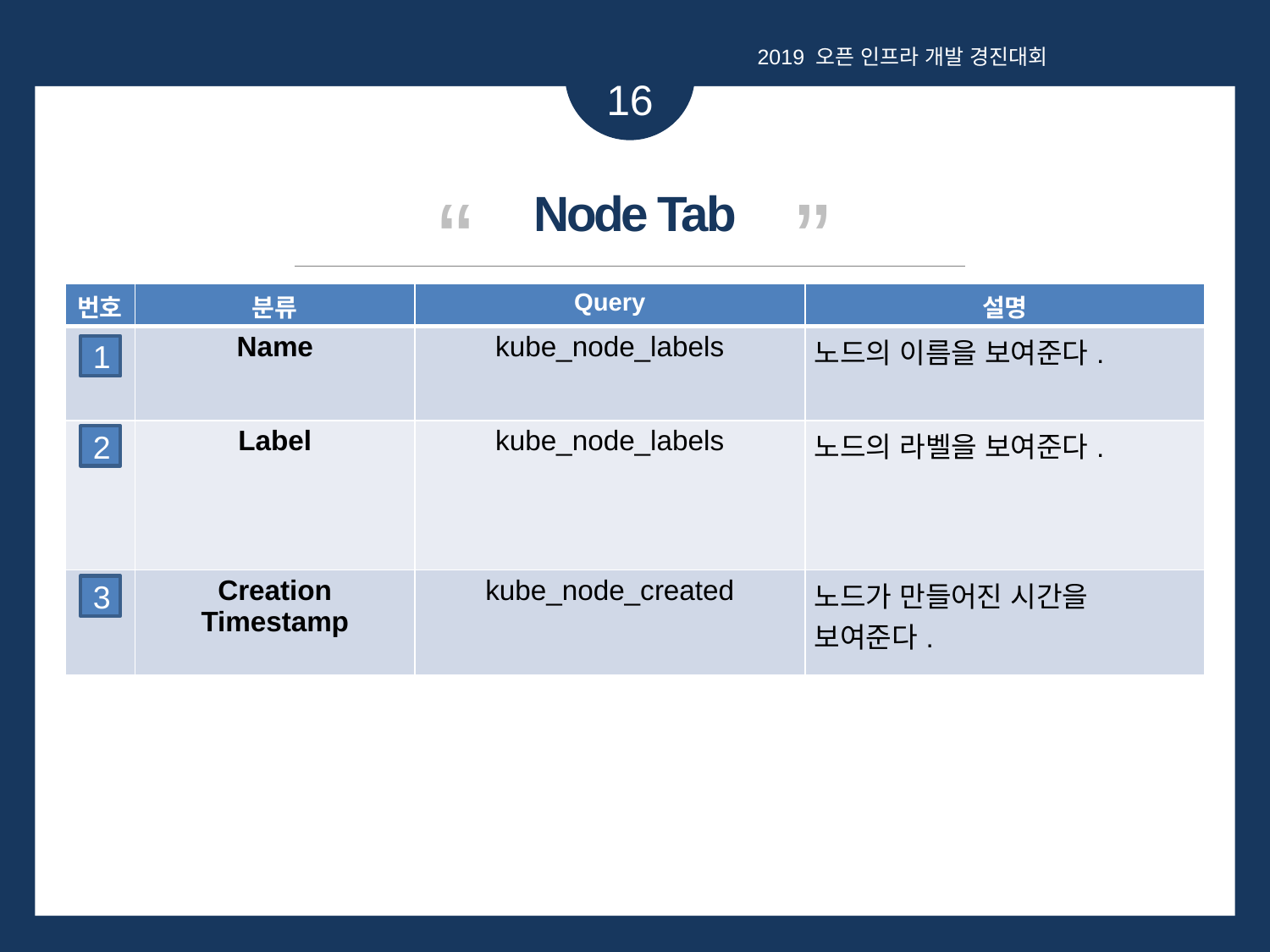

2019 오픈 인프라 개발 경진대회
16

“           ”
Node Tab
| 번호 | 분류 | Query | 설명 |
| --- | --- | --- | --- |
| 1 | Name | kube\_node\_labels | 노드의 이름을 보여준다. |
| 2 | Label | kube\_node\_labels | 노드의 라벨을 보여준다. |
| 3 | Creation Timestamp | kube\_node\_created | 노드가 만들어진 시간을 보여준다. |
1
2
3